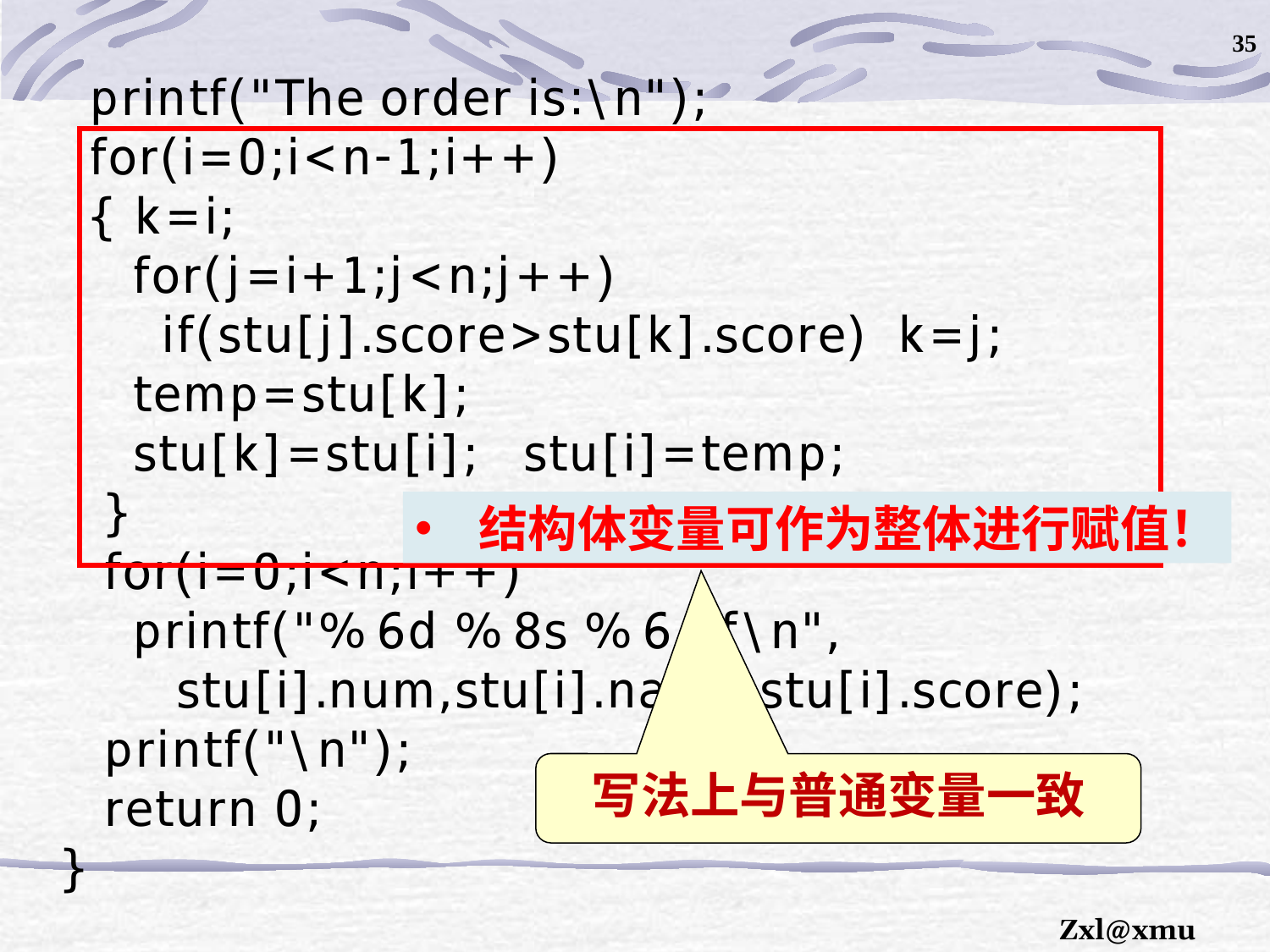

35
  printf("The order is:\n");
  for(i=0;i<n-1;i++)
  { k=i;
     for(j=i+1;j<n;j++)
       if(stu[j].score>stu[k].score)  k=j;
     temp=stu[k];
     stu[k]=stu[i];   stu[i]=temp;
   }
   for(i=0;i<n;i++)
     printf("%6d %8s %6.2f\n",
        stu[i].num,stu[i].name,stu[i].score);
   printf("\n");
   return 0;
}

结构体变量可作为整体进行赋值！
写法上与普通变量一致